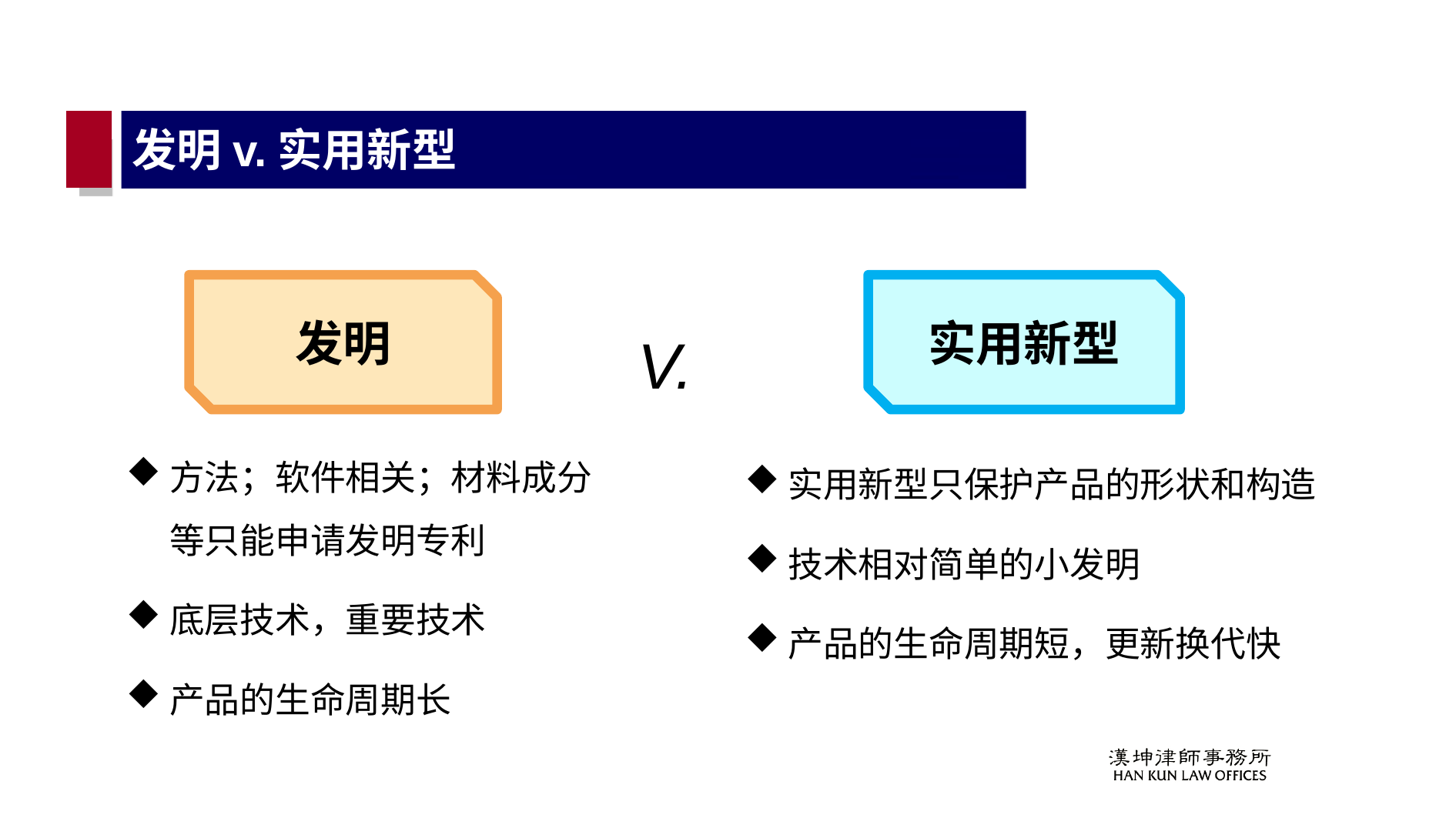

# 发明v.实用新型
发明
实用新型
V.
方法；软件相关；材料成分等只能申请发明专利
底层技术，重要技术
产品的生命周期长
实用新型只保护产品的形状和构造
技术相对简单的小发明
产品的生命周期短，更新换代快